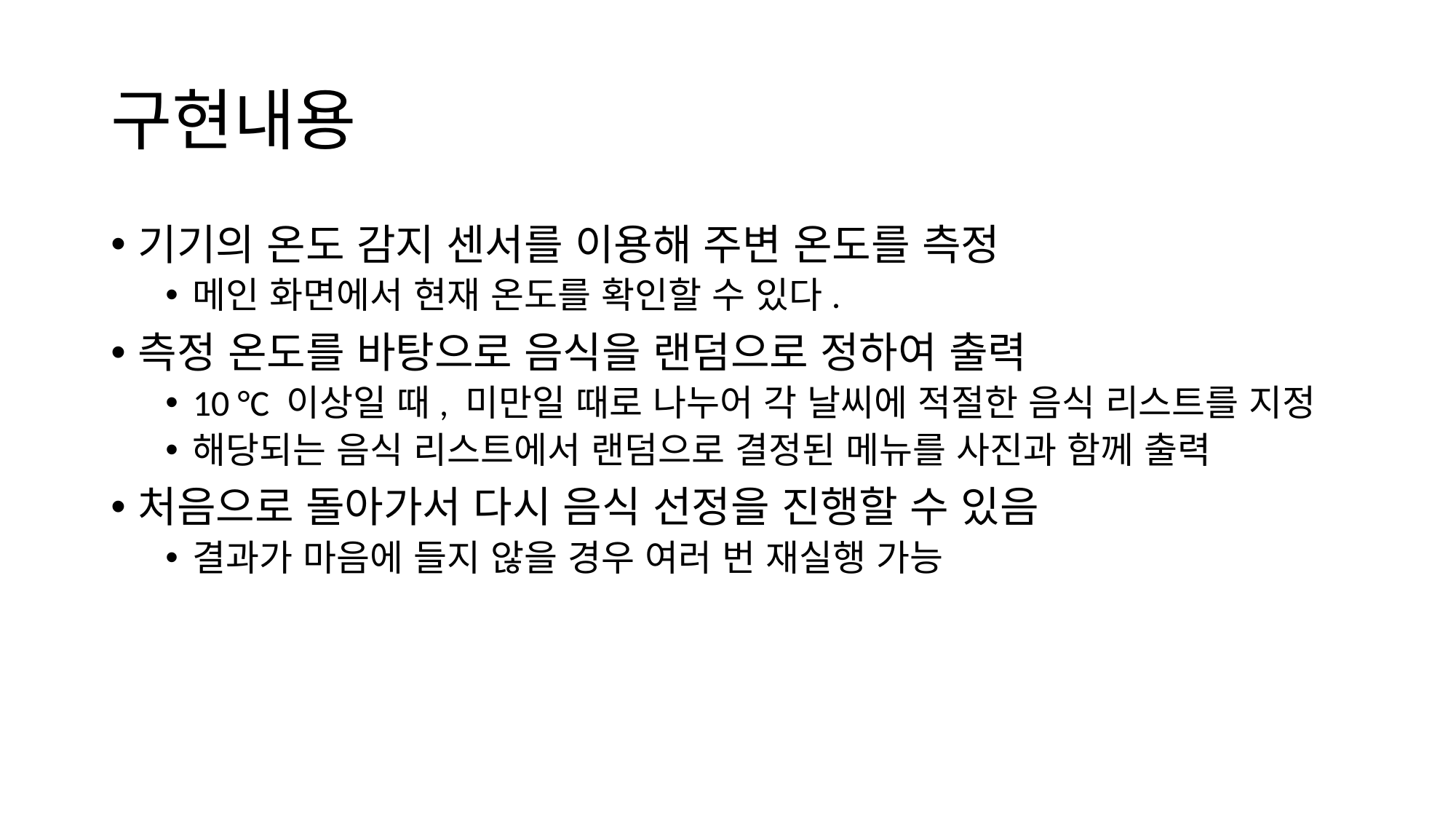

# 구현내용
기기의 온도 감지 센서를 이용해 주변 온도를 측정
메인 화면에서 현재 온도를 확인할 수 있다.
측정 온도를 바탕으로 음식을 랜덤으로 정하여 출력
10 °C 이상일 때, 미만일 때로 나누어 각 날씨에 적절한 음식 리스트를 지정
해당되는 음식 리스트에서 랜덤으로 결정된 메뉴를 사진과 함께 출력
처음으로 돌아가서 다시 음식 선정을 진행할 수 있음
결과가 마음에 들지 않을 경우 여러 번 재실행 가능